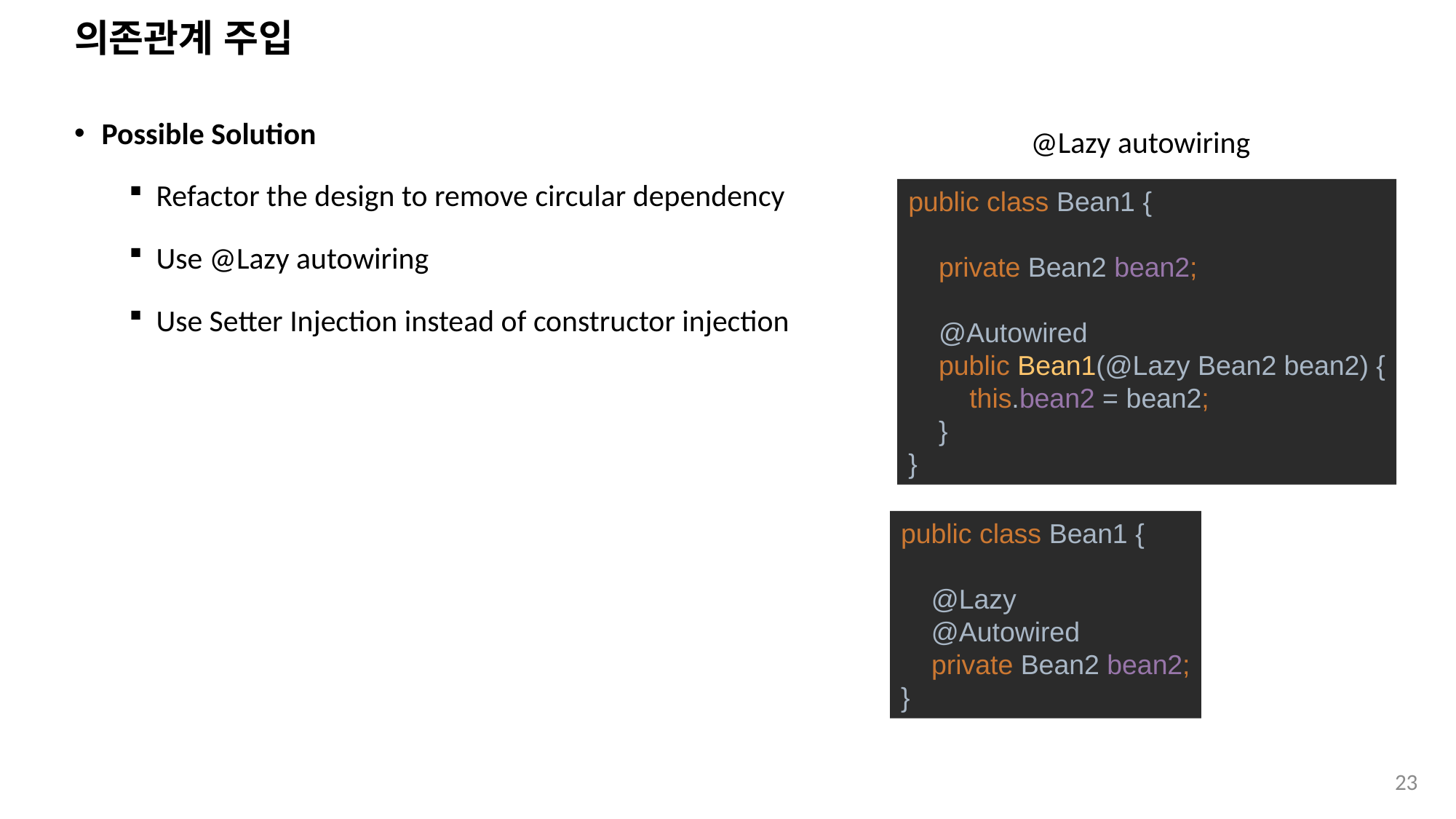

# 의존관계 주입
Possible Solution
Refactor the design to remove circular dependency
Use @Lazy autowiring
Use Setter Injection instead of constructor injection

@Lazy autowiring
public class Bean1 {
    private Bean2 bean2;
    @Autowired
    public Bean1(@Lazy Bean2 bean2) {
        this.bean2 = bean2;
    }
}
public class Bean1 {
    @Lazy
    @Autowired
    private Bean2 bean2;
}
23